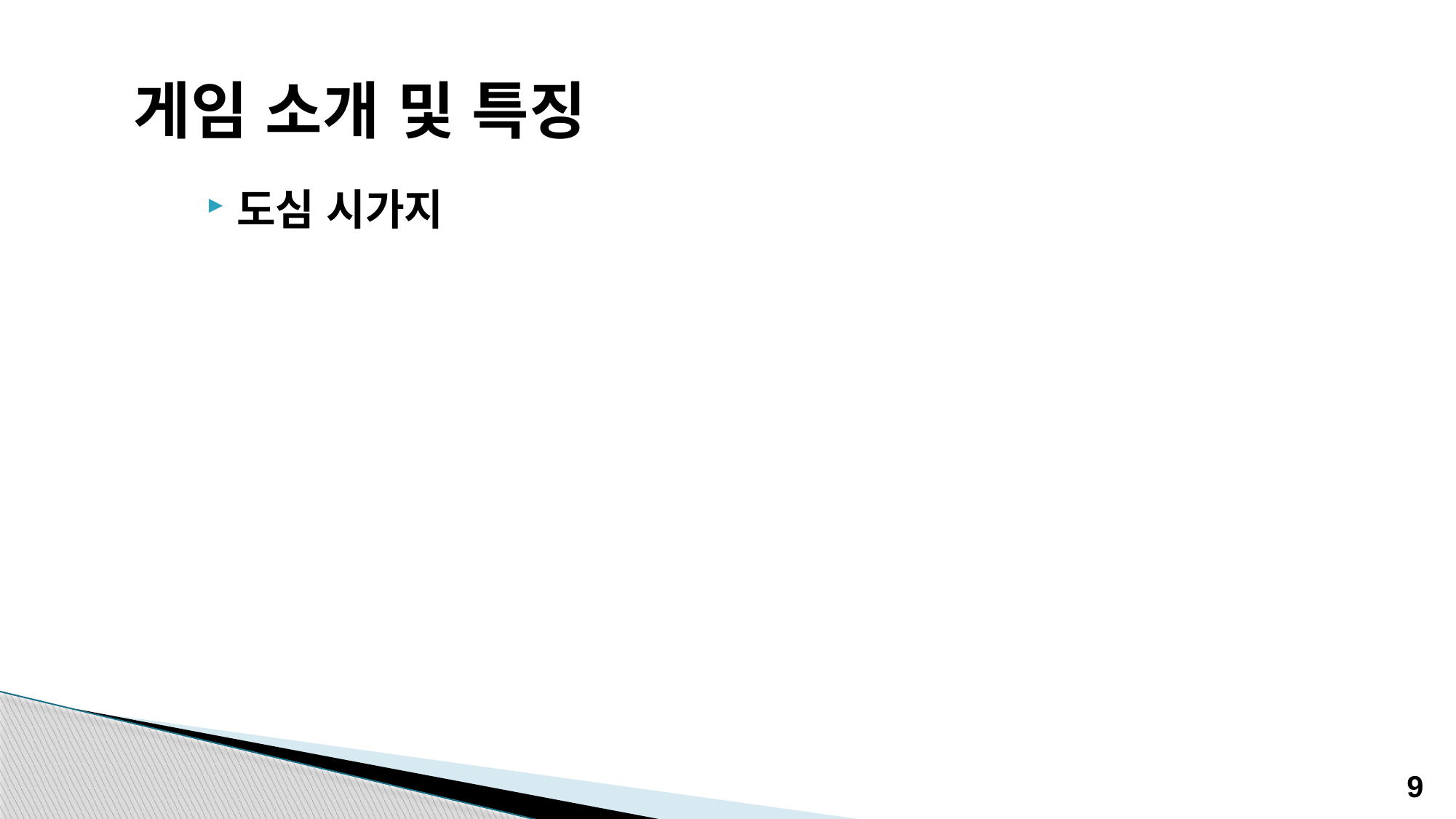

# 게임 소개 및 특징
도심 시가지

9